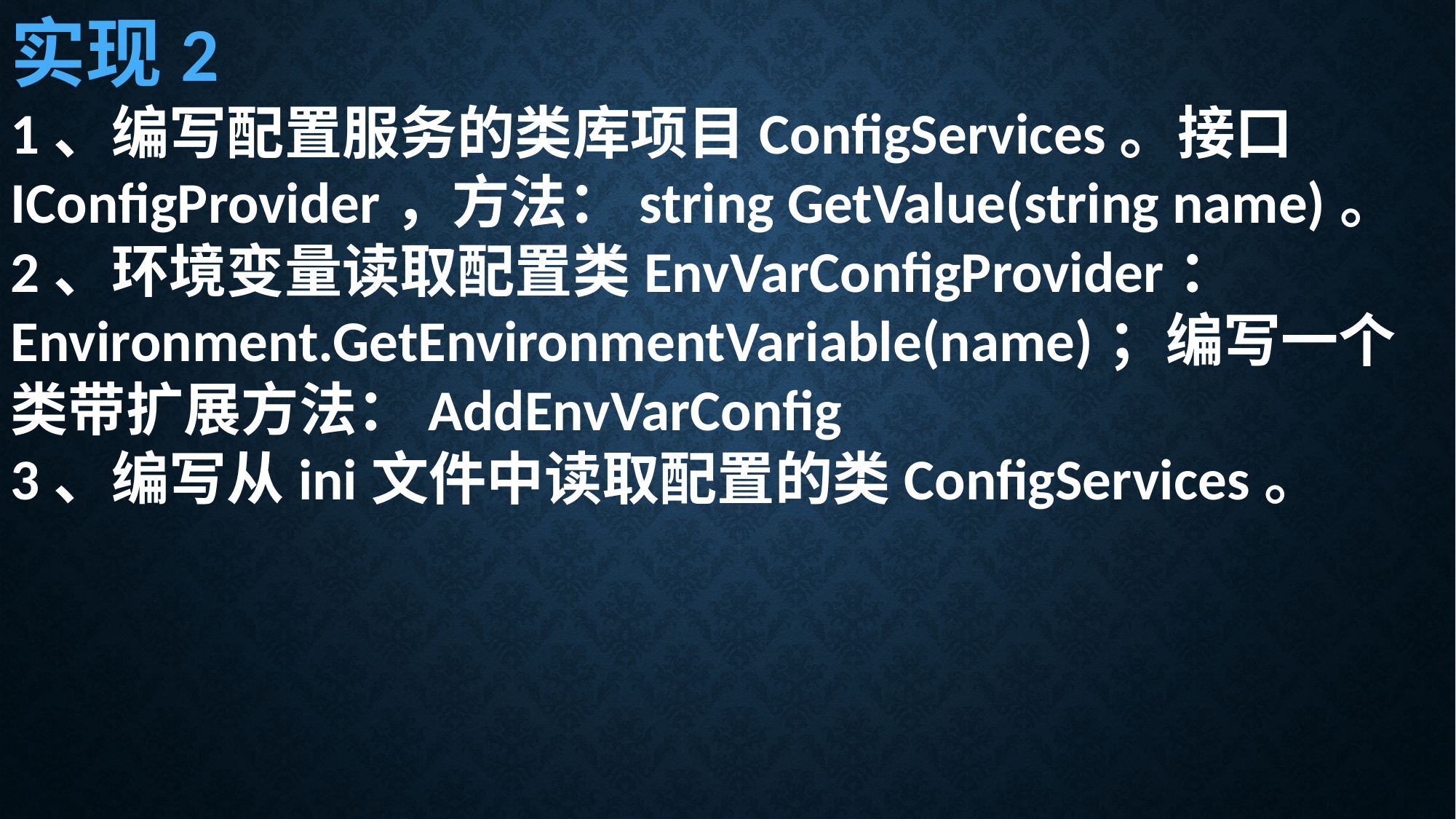

实现2
1、编写配置服务的类库项目ConfigServices。接口IConfigProvider，方法：string GetValue(string name)。
2、环境变量读取配置类EnvVarConfigProvider：Environment.GetEnvironmentVariable(name)；编写一个类带扩展方法：AddEnvVarConfig
3、编写从ini文件中读取配置的类ConfigServices。